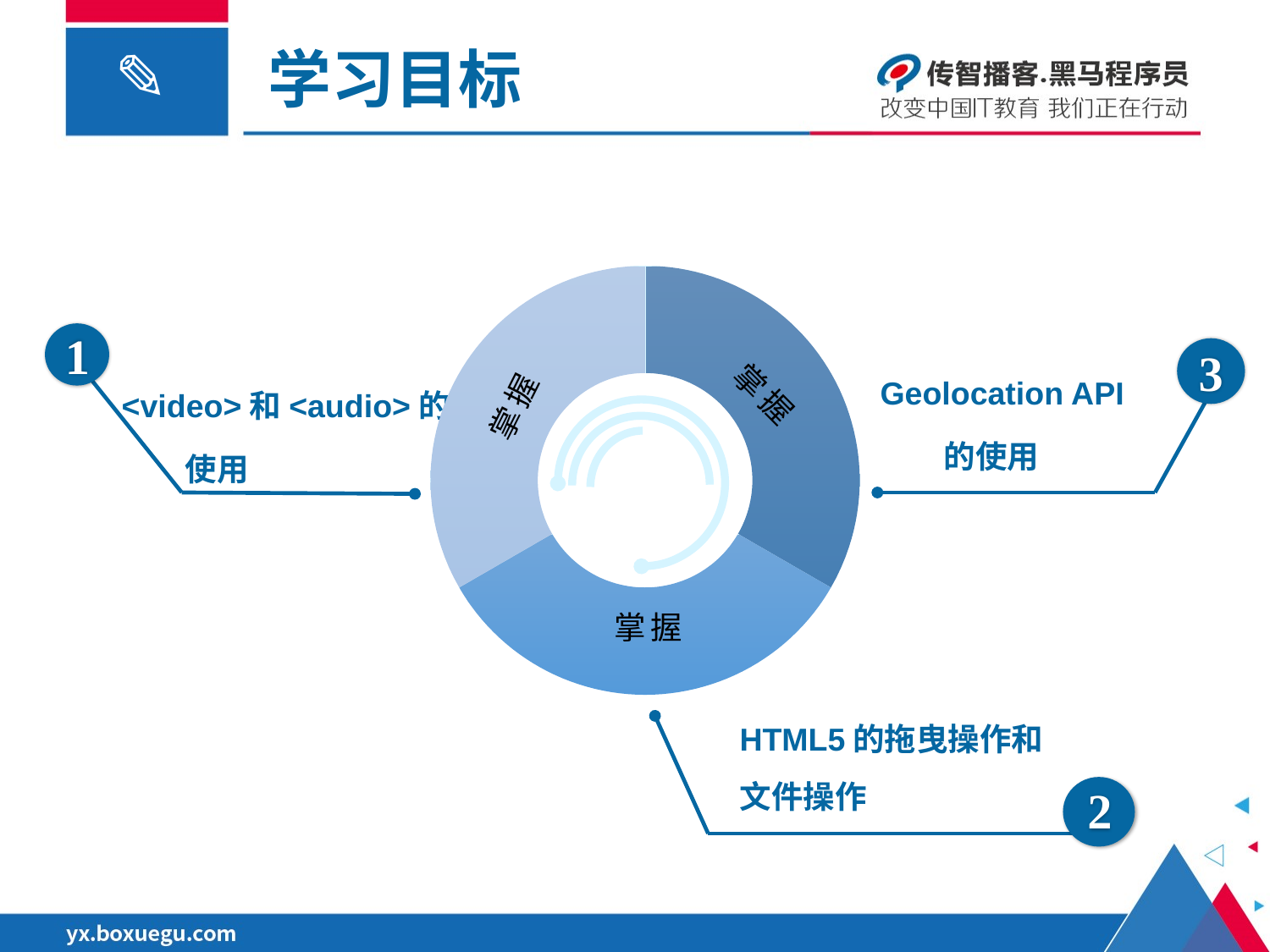

# 学习目标

### Chart

| Category | 销售额 |
|---|---|
| 掌握知识 | 3.333333333 |
| 理解知识 | 3.333333333 |
| 了解知识 | 3.333333333 |
掌握
掌握
掌握
<video>和<audio>的使用
1

了解
掌握
熟悉
3

Geolocation API的使用

2

HTML5的拖曳操作和
文件操作